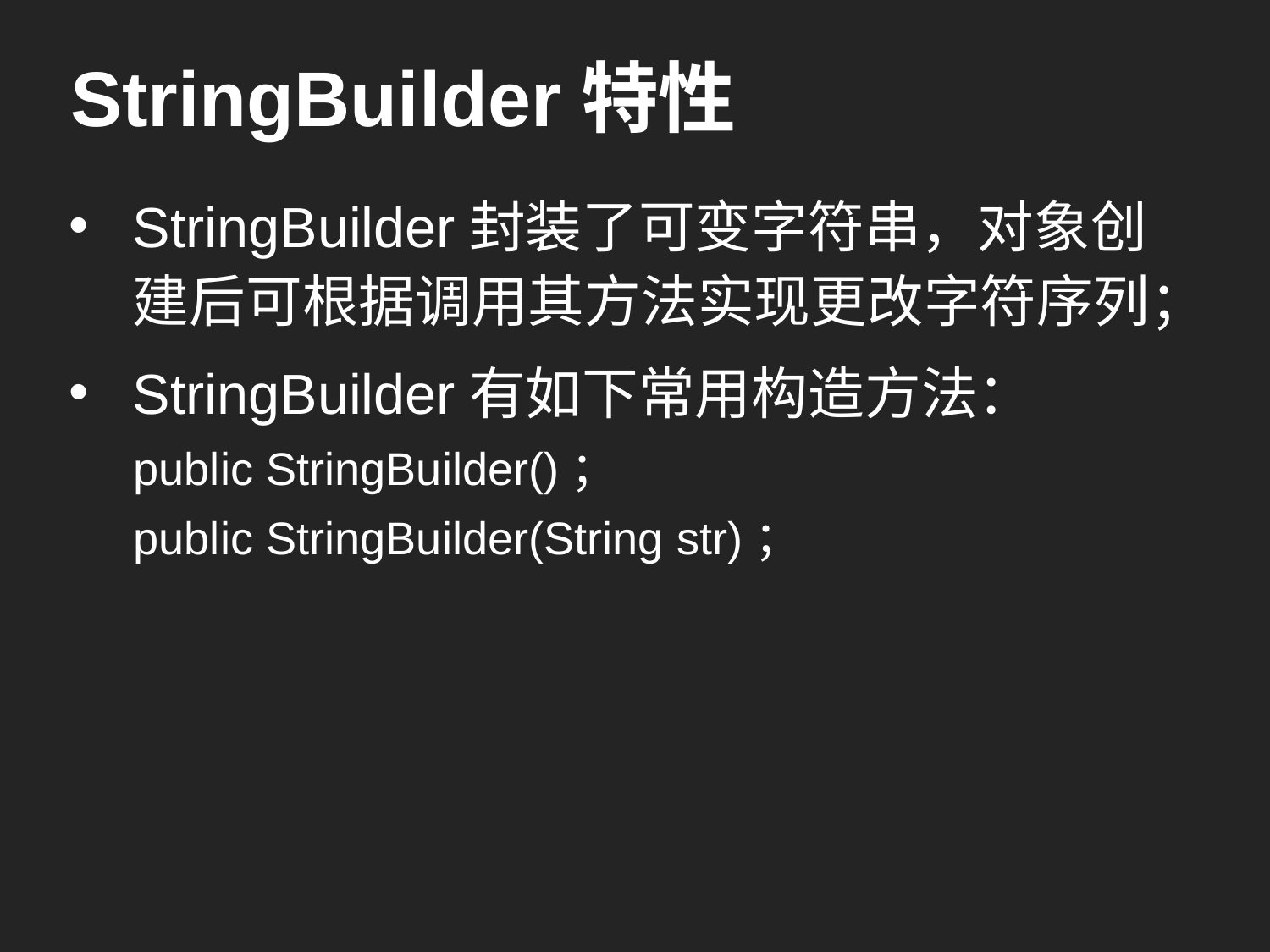

# StringBuilder特性
StringBuilder封装了可变字符串，对象创建后可根据调用其方法实现更改字符序列；
StringBuilder有如下常用构造方法：
public StringBuilder()；
public StringBuilder(String str)；